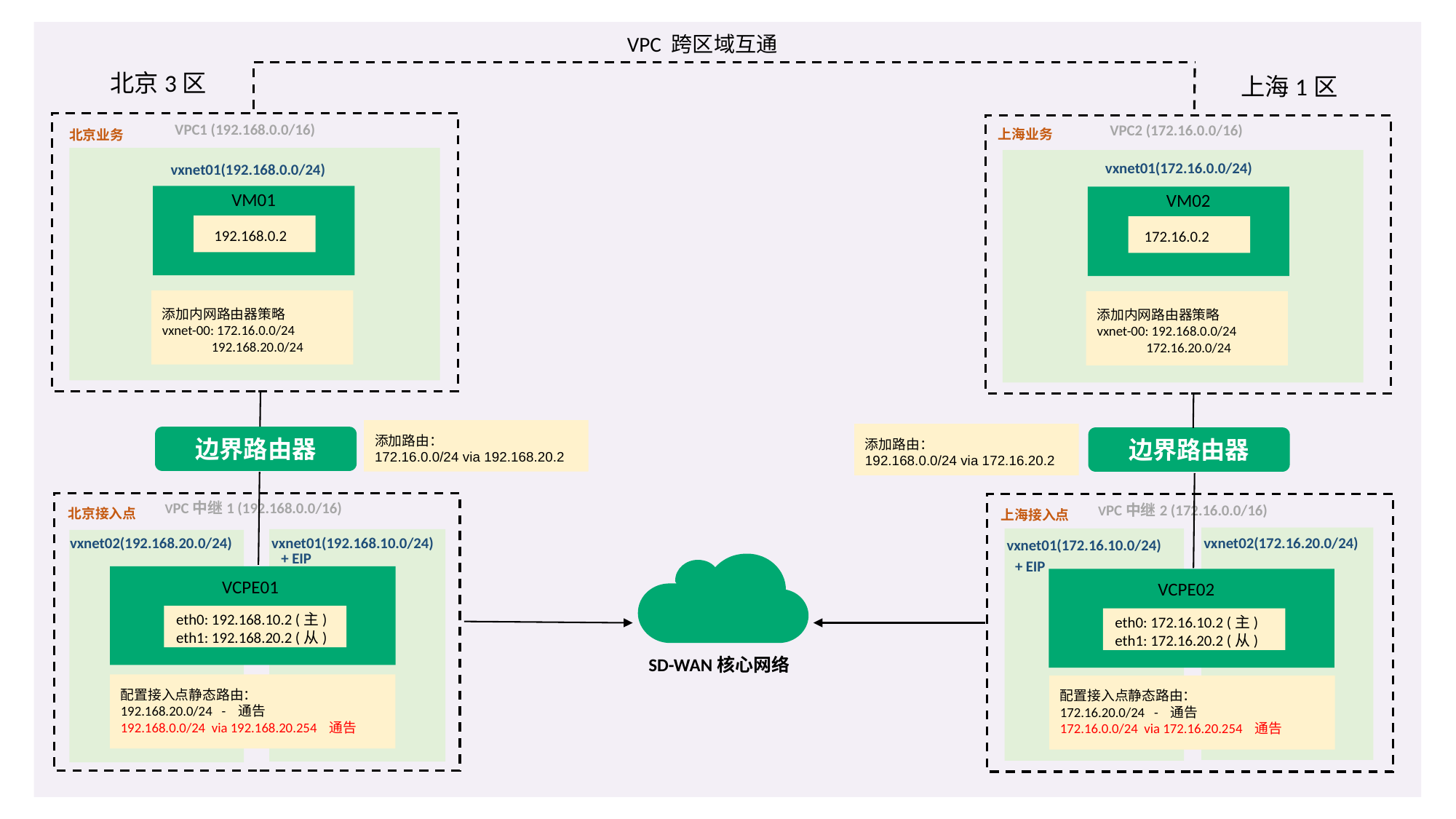

VPC 跨区域互通
北京3区
上海1区

VPC1 (192.168.0.0/16)

VPC2 (172.16.0.0/16)
上海业务
北京业务

vxnet01(172.16.0.0/24)
vxnet01(192.168.0.0/24)
VM01
VM02

192.168.0.2

172.16.0.2

添加内网路由器策略
vxnet-00: 172.16.0.0/24
                192.168.20.0/24

添加内网路由器策略
vxnet-00: 192.168.0.0/24
                172.16.20.0/24

添加路由：
172.16.0.0/24 via 192.168.20.2

添加路由：
192.168.0.0/24 via 172.16.20.2
边界路由器
边界路由器

VPC中继1 (192.168.0.0/16)

VPC中继2 (172.16.0.0/16)
北京接入点
上海接入点

vxnet01(192.168.10.0/24)
vxnet02(172.16.20.0/24)
vxnet02(192.168.20.0/24)

vxnet01(172.16.10.0/24)
+ EIP
+ EIP

SD-WAN核心网络

VCPE01
VCPE02
eth0: 192.168.10.2 (主)
eth1: 192.168.20.2 (从)

eth0: 172.16.10.2 (主)
eth1: 172.16.20.2 (从)

配置接入点静态路由：
192.168.20.0/24   -   通告
192.168.0.0/24  via 192.168.20.254   通告

配置接入点静态路由：
172.16.20.0/24   -   通告
172.16.0.0/24  via 172.16.20.254   通告